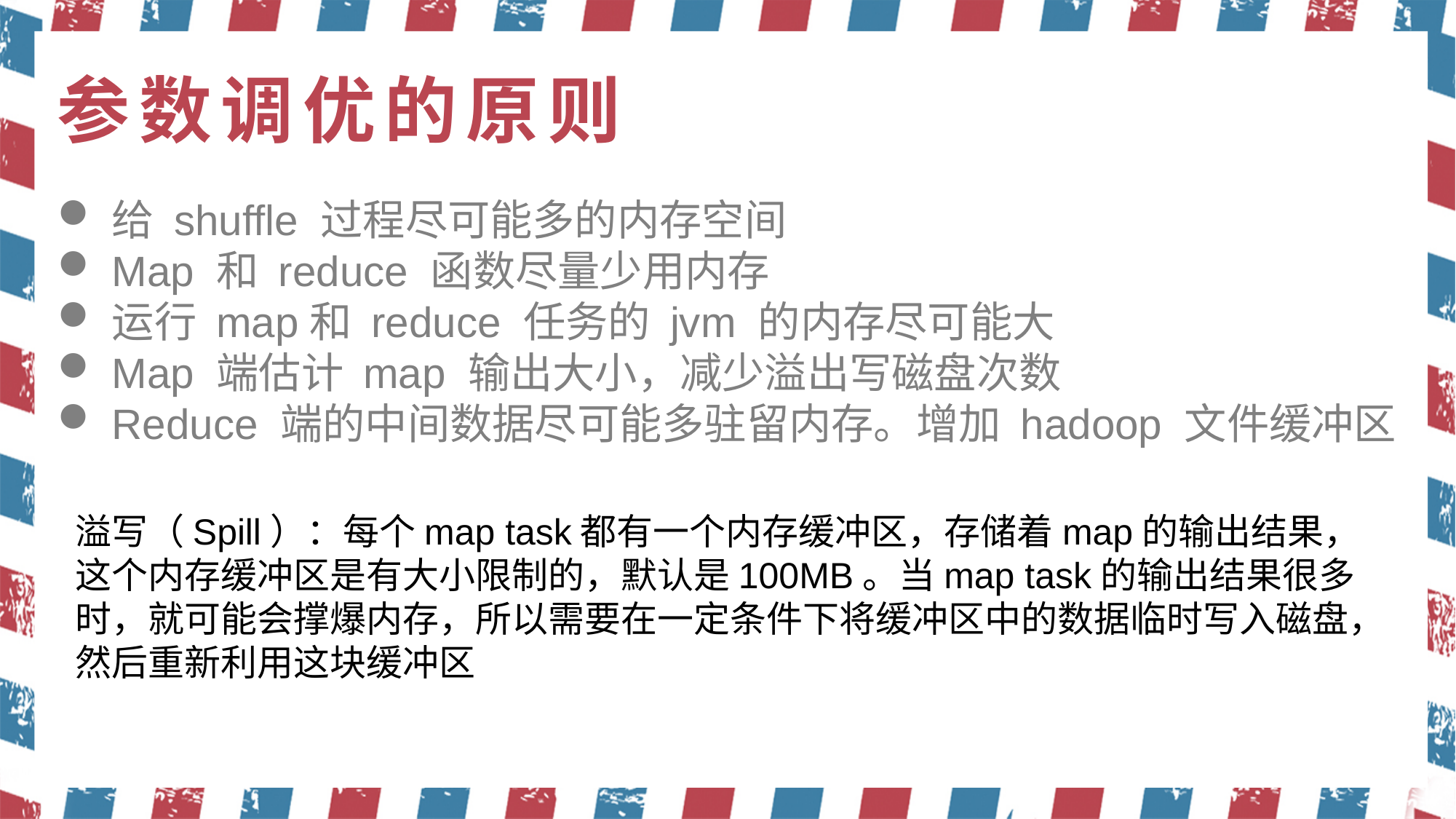

参数调优的原则
给 shuffle 过程尽可能多的内存空间
Map 和 reduce 函数尽量少用内存
运行 map和 reduce 任务的 jvm 的内存尽可能大
Map 端估计 map 输出大小，减少溢出写磁盘次数
Reduce 端的中间数据尽可能多驻留内存。增加 hadoop 文件缓冲区
溢写（Spill）：每个map task都有一个内存缓冲区，存储着map的输出结果，这个内存缓冲区是有大小限制的，默认是100MB。当map task的输出结果很多时，就可能会撑爆内存，所以需要在一定条件下将缓冲区中的数据临时写入磁盘，然后重新利用这块缓冲区